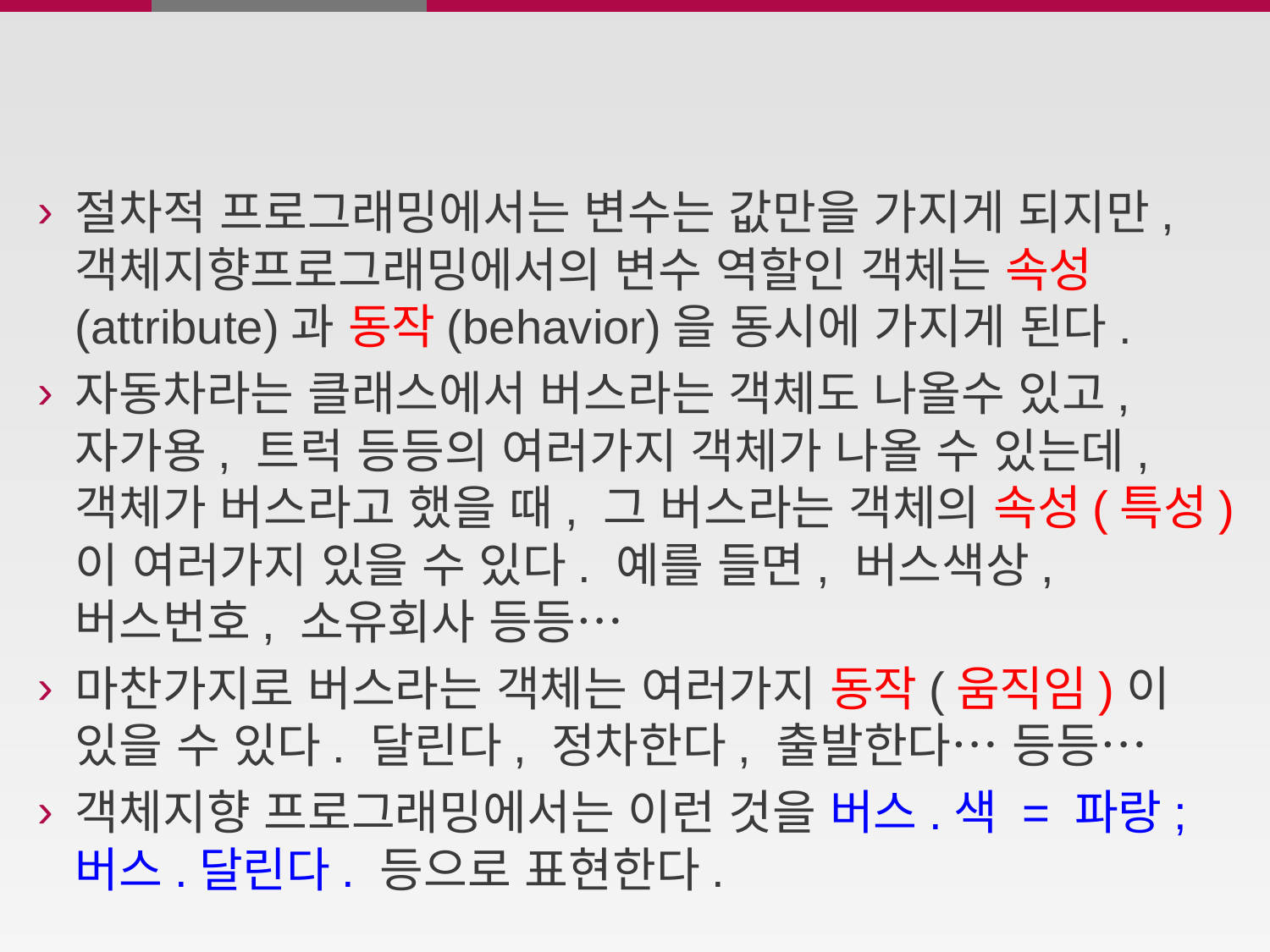

#
절차적 프로그래밍에서는 변수는 값만을 가지게 되지만, 객체지향프로그래밍에서의 변수 역할인 객체는 속성(attribute)과 동작(behavior)을 동시에 가지게 된다.
자동차라는 클래스에서 버스라는 객체도 나올수 있고, 자가용, 트럭 등등의 여러가지 객체가 나올 수 있는데, 객체가 버스라고 했을 때, 그 버스라는 객체의 속성(특성)이 여러가지 있을 수 있다. 예를 들면, 버스색상, 버스번호, 소유회사 등등…
마찬가지로 버스라는 객체는 여러가지 동작(움직임)이 있을 수 있다. 달린다, 정차한다, 출발한다… 등등…
객체지향 프로그래밍에서는 이런 것을 버스.색 = 파랑; 버스.달린다. 등으로 표현한다.